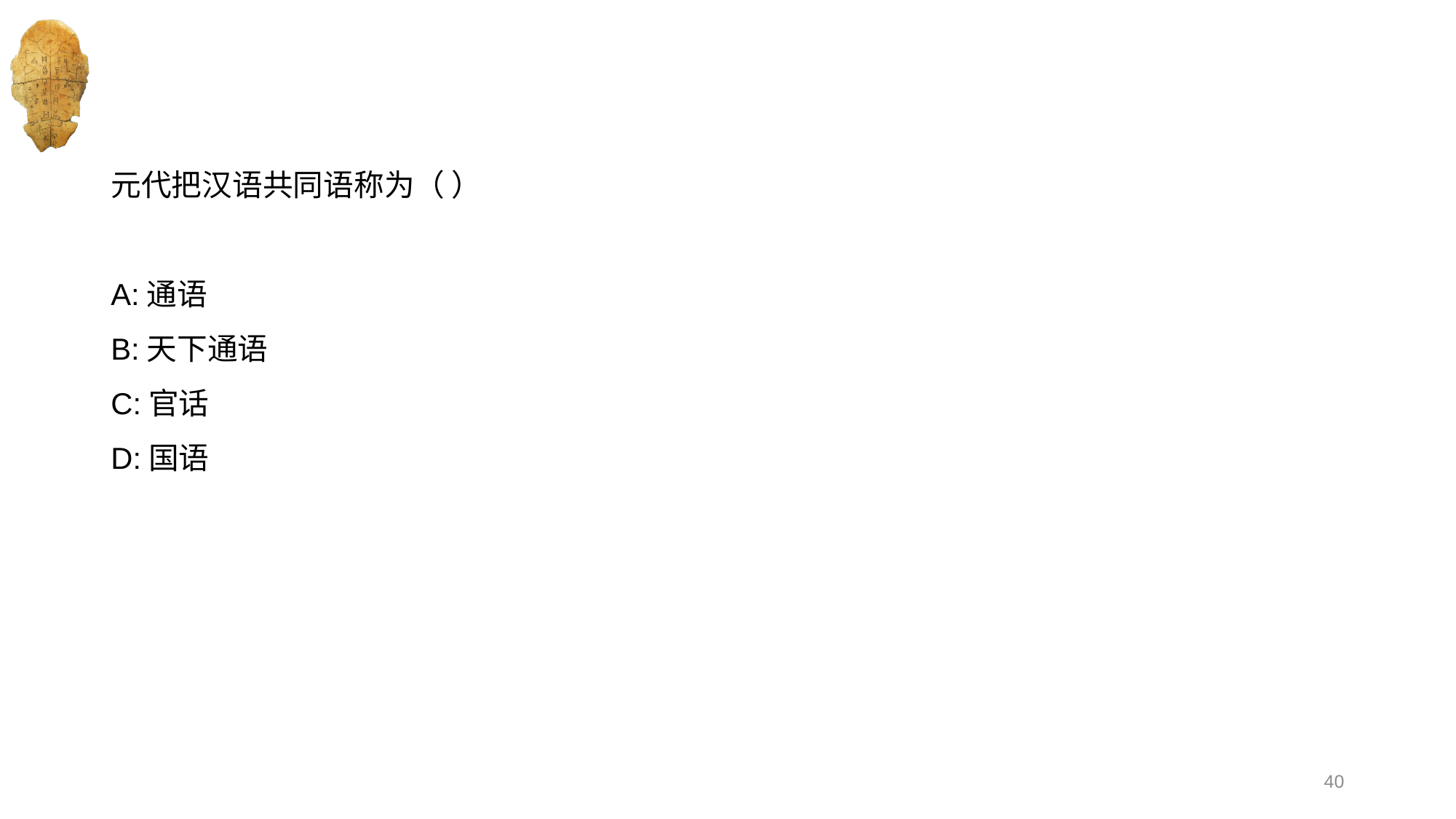

#
元代把汉语共同语称为（ ）

A:通语
B:天下通语
C:官话
D:国语

40